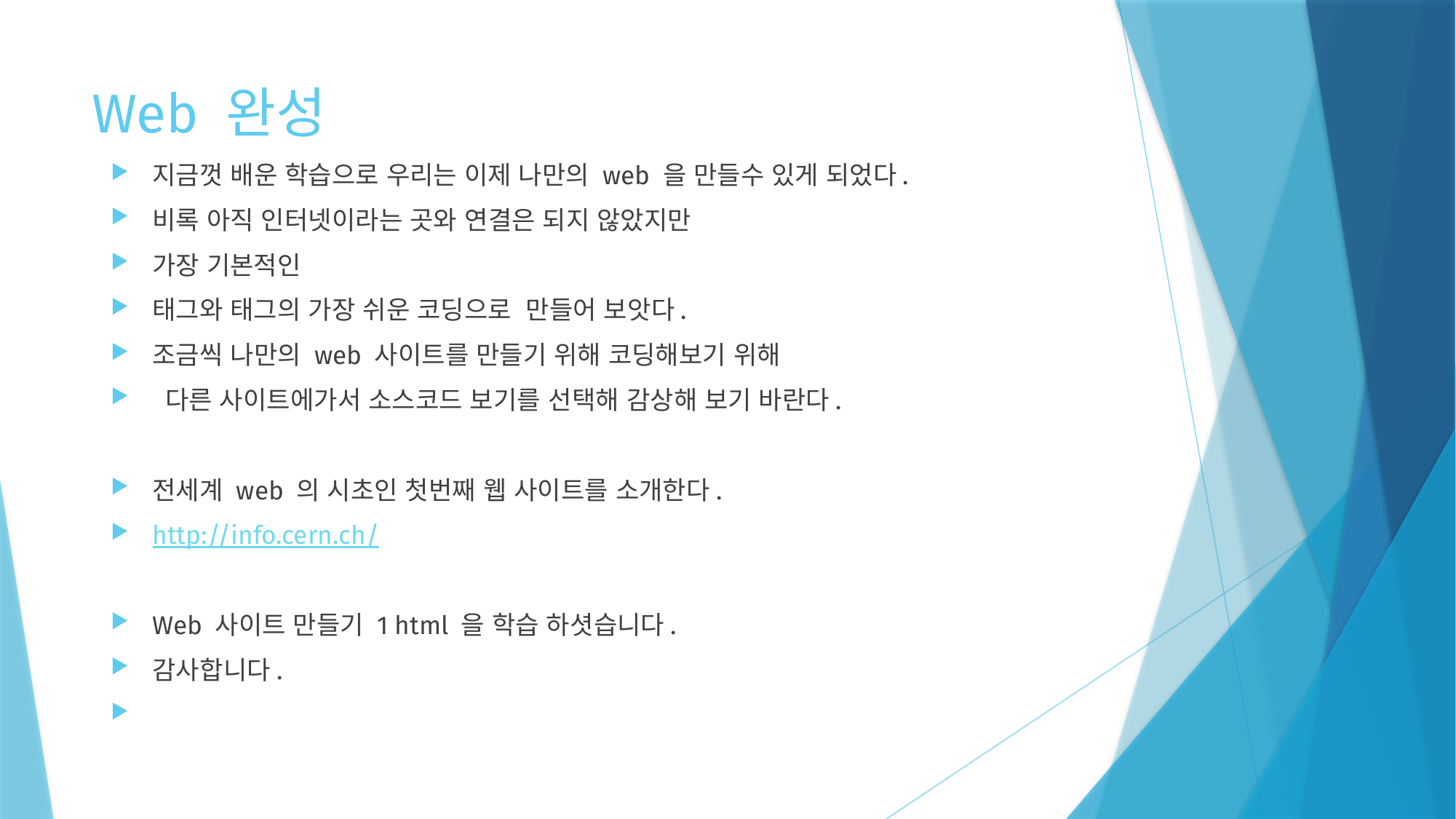

# Web 완성
지금껏 배운 학습으로 우리는 이제 나만의 web 을 만들수 있게 되었다.
비록 아직 인터넷이라는 곳와 연결은 되지 않았지만
가장 기본적인
태그와 태그의 가장 쉬운 코딩으로  만들어 보앗다.
조금씩 나만의 web 사이트를 만들기 위해 코딩해보기 위해
 다른 사이트에가서 소스코드 보기를 선택해 감상해 보기 바란다.

전세계 web 의 시초인 첫번째 웹 사이트를 소개한다.
http://info.cern.ch/

Web 사이트 만들기 1 html 을 학습 하셧습니다.
감사합니다.